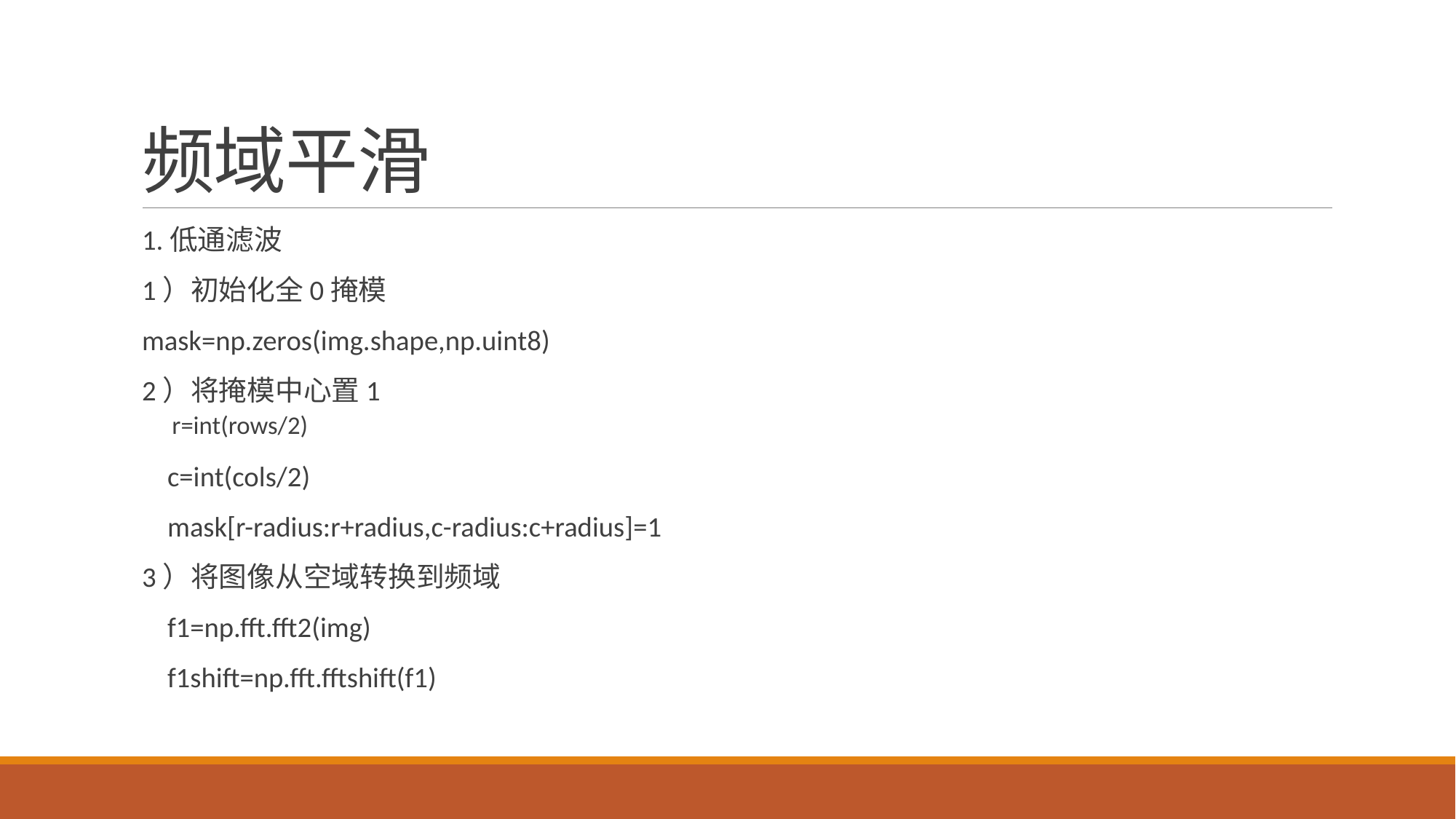

# 频域平滑
1.低通滤波
1）初始化全0掩模
mask=np.zeros(img.shape,np.uint8)
2）将掩模中心置1
   r=int(rows/2)
    c=int(cols/2)
    mask[r-radius:r+radius,c-radius:c+radius]=1
3）将图像从空域转换到频域
    f1=np.fft.fft2(img)
    f1shift=np.fft.fftshift(f1)